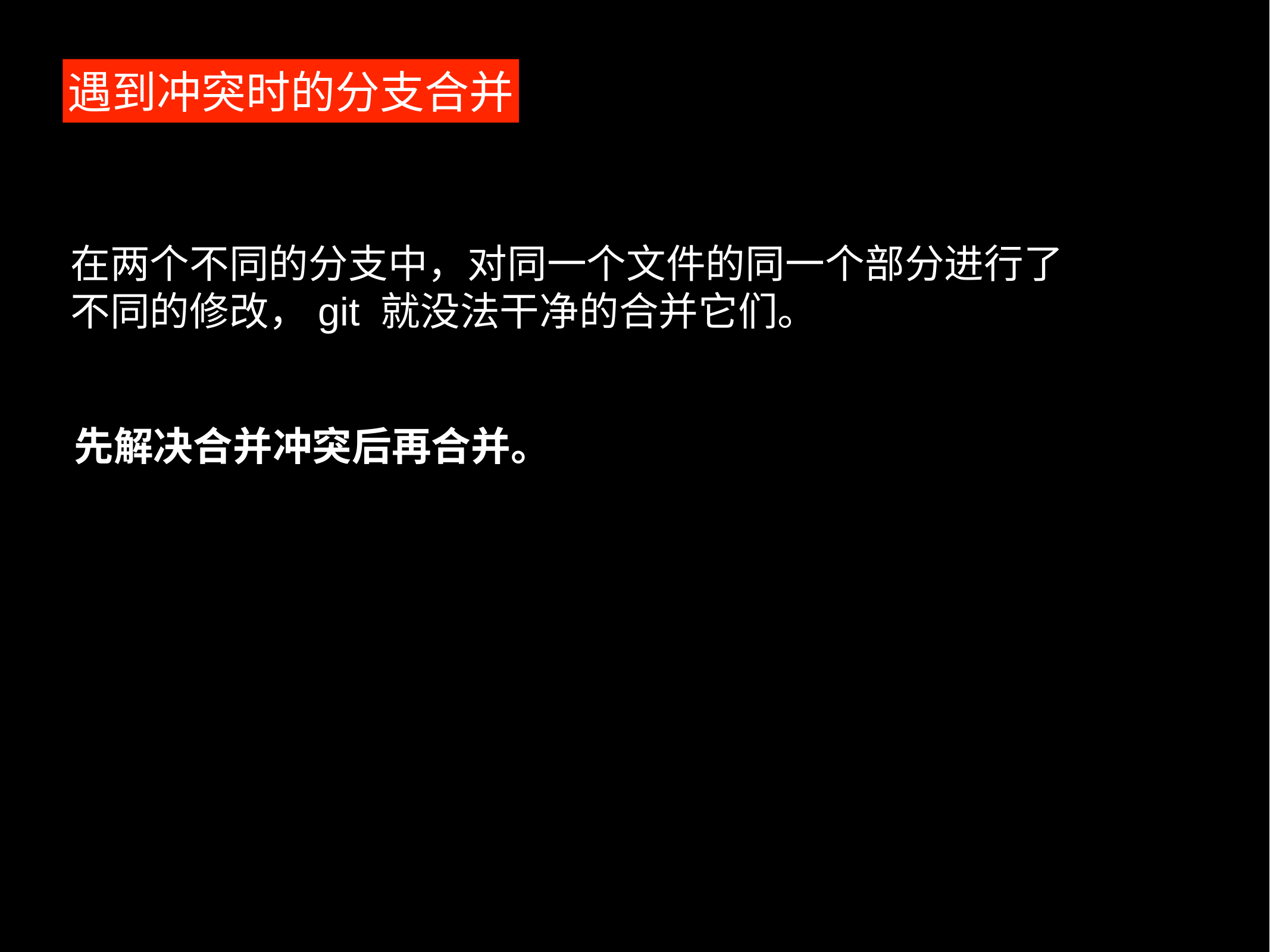

遇到冲突时的分支合并
在两个不同的分支中，对同一个文件的同一个部分进行了不同的修改，git 就没法干净的合并它们。
先解决合并冲突后再合并。